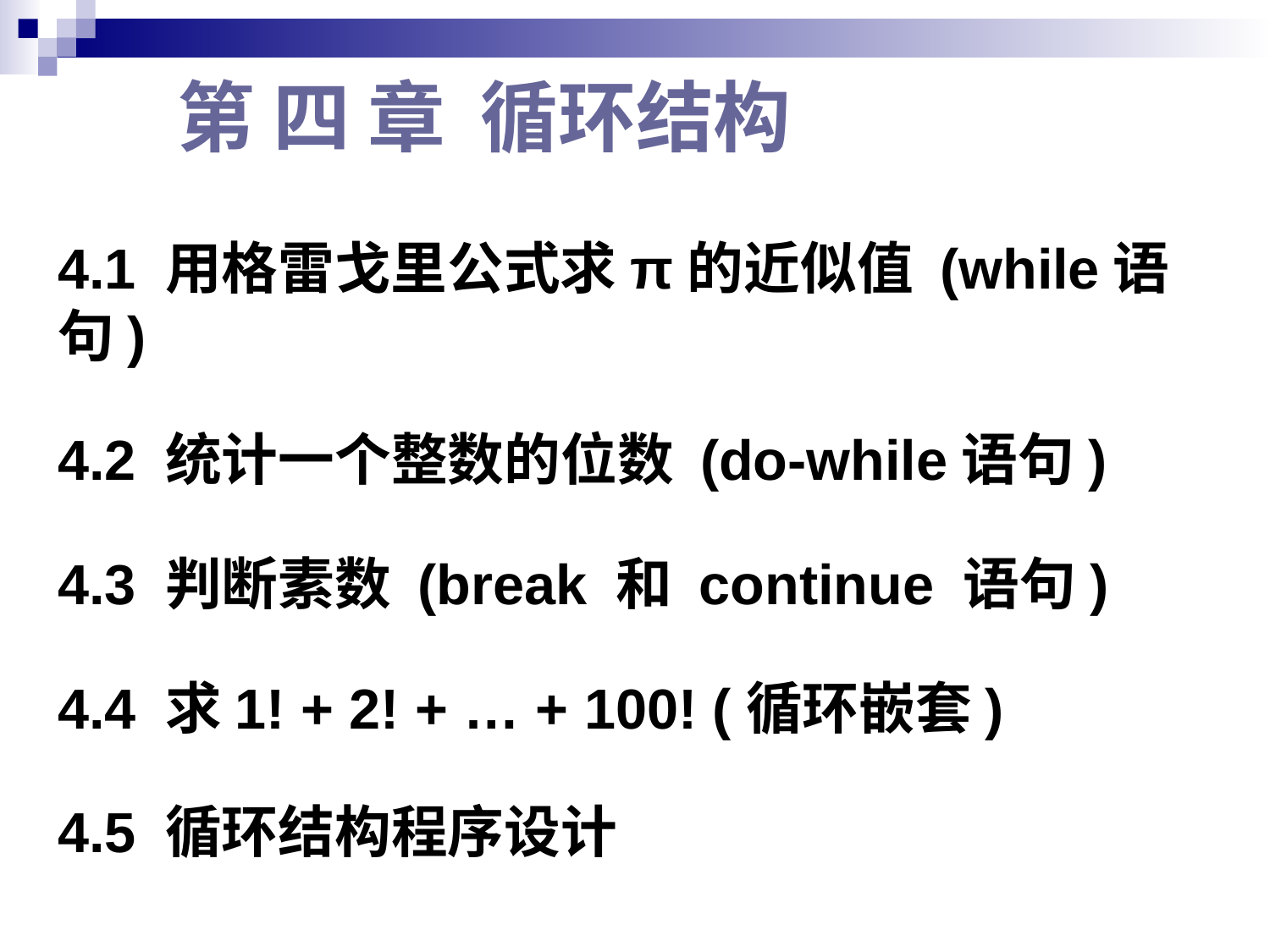

# 第 四 章  循环结构
4.1 用格雷戈里公式求π的近似值 (while语句)
4.2 统计一个整数的位数 (do-while语句)
4.3 判断素数 (break 和 continue 语句)
4.4 求1! + 2! + … + 100! (循环嵌套)
4.5 循环结构程序设计